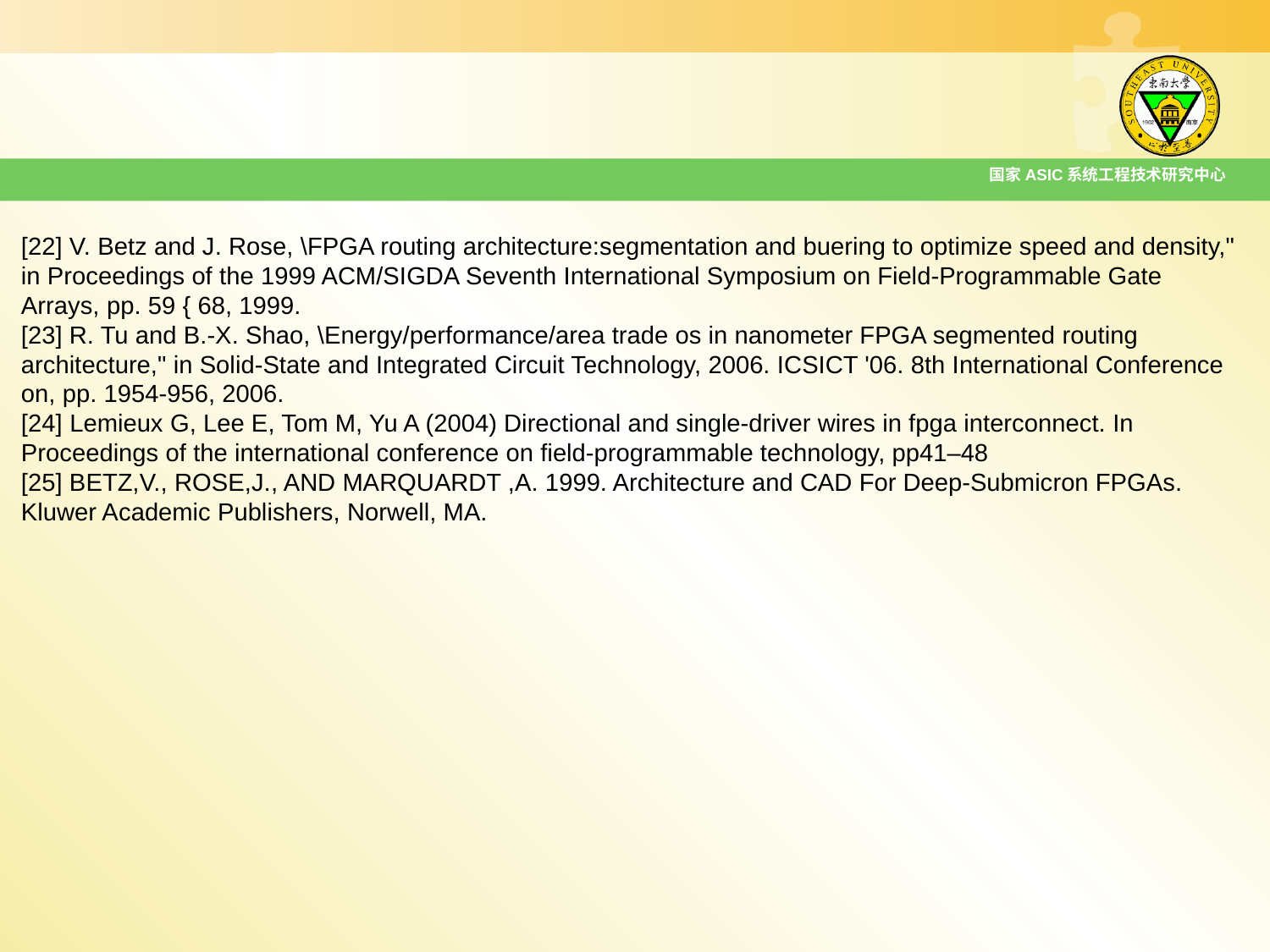

国家ASIC系统工程技术研究中心
[22] V. Betz and J. Rose, \FPGA routing architecture:segmentation and buering to optimize speed and density," in Proceedings of the 1999 ACM/SIGDA Seventh International Symposium on Field-Programmable Gate Arrays, pp. 59 { 68, 1999.
[23] R. Tu and B.-X. Shao, \Energy/performance/area trade os in nanometer FPGA segmented routing architecture," in Solid-State and Integrated Circuit Technology, 2006. ICSICT '06. 8th International Conference on, pp. 1954-956, 2006.
[24] Lemieux G, Lee E, Tom M, Yu A (2004) Directional and single-driver wires in fpga interconnect. In Proceedings of the international conference on ﬁeld-programmable technology, pp41–48
[25] BETZ,V., ROSE,J., AND MARQUARDT ,A. 1999. Architecture and CAD For Deep-Submicron FPGAs.
Kluwer Academic Publishers, Norwell, MA.